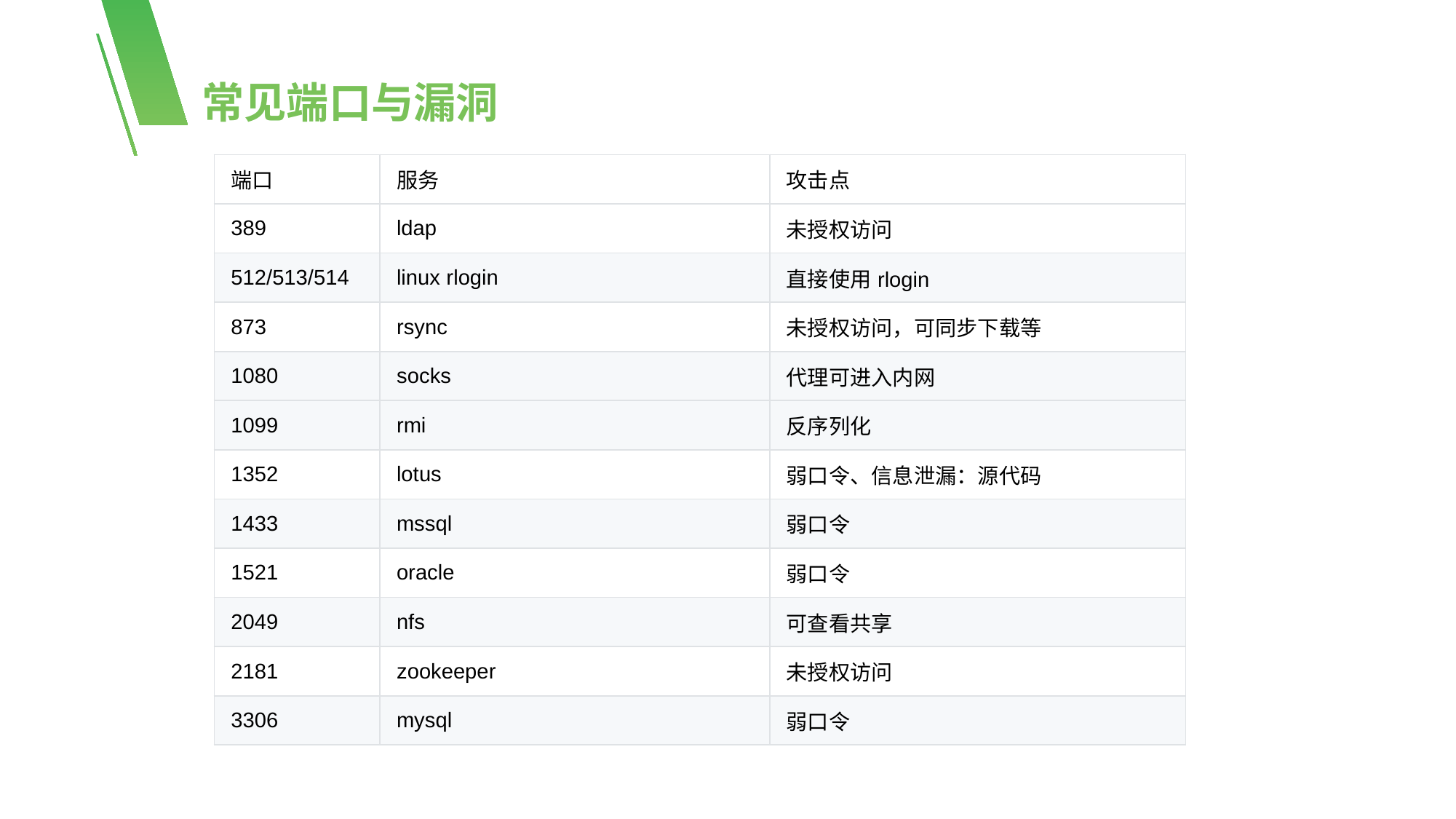

常见端口与漏洞
| 端口 | 服务 | 攻击点 |
| --- | --- | --- |
| 389 | ldap | 未授权访问 |
| 512/513/514 | linux rlogin | 直接使用rlogin |
| 873 | rsync | 未授权访问，可同步下载等 |
| 1080 | socks | 代理可进入内网 |
| 1099 | rmi | 反序列化 |
| 1352 | lotus | 弱口令、信息泄漏：源代码 |
| 1433 | mssql | 弱口令 |
| 1521 | oracle | 弱口令 |
| 2049 | nfs | 可查看共享 |
| 2181 | zookeeper | 未授权访问 |
| 3306 | mysql | 弱口令 |